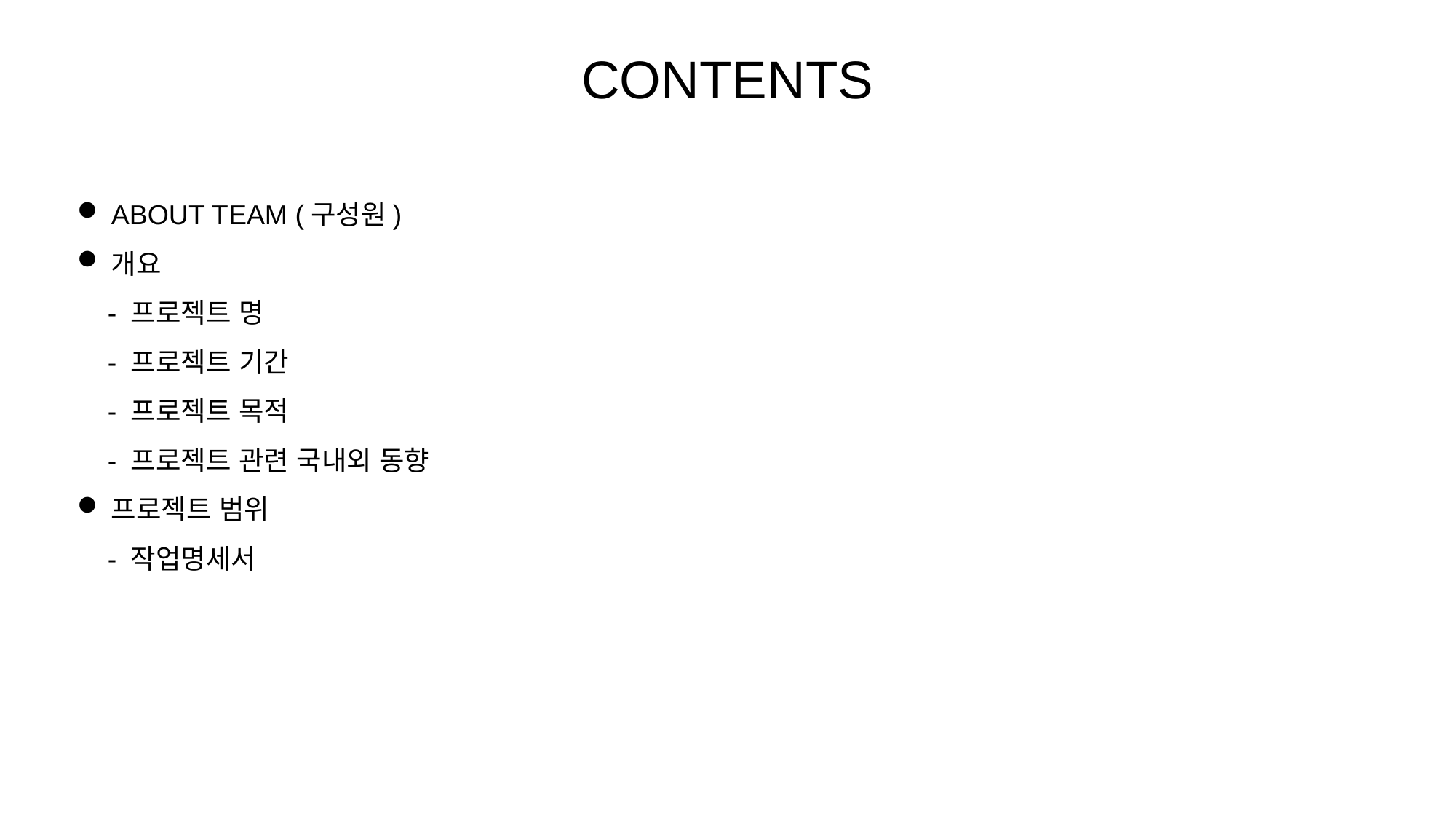

# CONTENTS
ABOUT TEAM (구성원)
개요
    - 프로젝트 명
    - 프로젝트 기간
    - 프로젝트 목적
    - 프로젝트 관련 국내외 동향
프로젝트 범위
    - 작업명세서